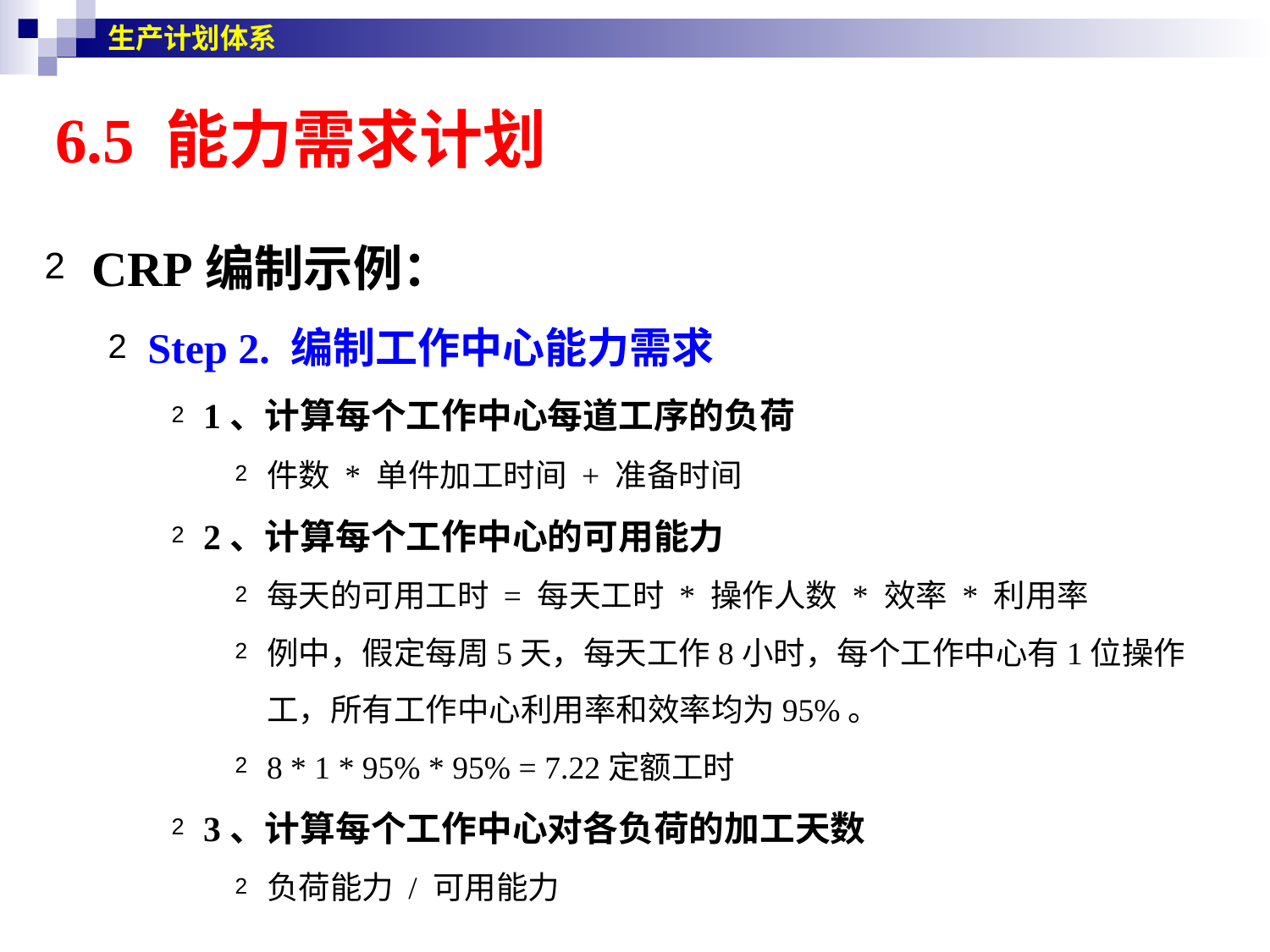

生产计划体系
# 6.5 能力需求计划
CRP编制示例：
Step 2. 编制工作中心能力需求
1、计算每个工作中心每道工序的负荷
件数 * 单件加工时间 + 准备时间
2、计算每个工作中心的可用能力
每天的可用工时 = 每天工时 * 操作人数 * 效率 * 利用率
例中，假定每周5天，每天工作8小时，每个工作中心有1位操作工，所有工作中心利用率和效率均为95%。
8 * 1 * 95% * 95% = 7.22定额工时
3、计算每个工作中心对各负荷的加工天数
负荷能力 / 可用能力